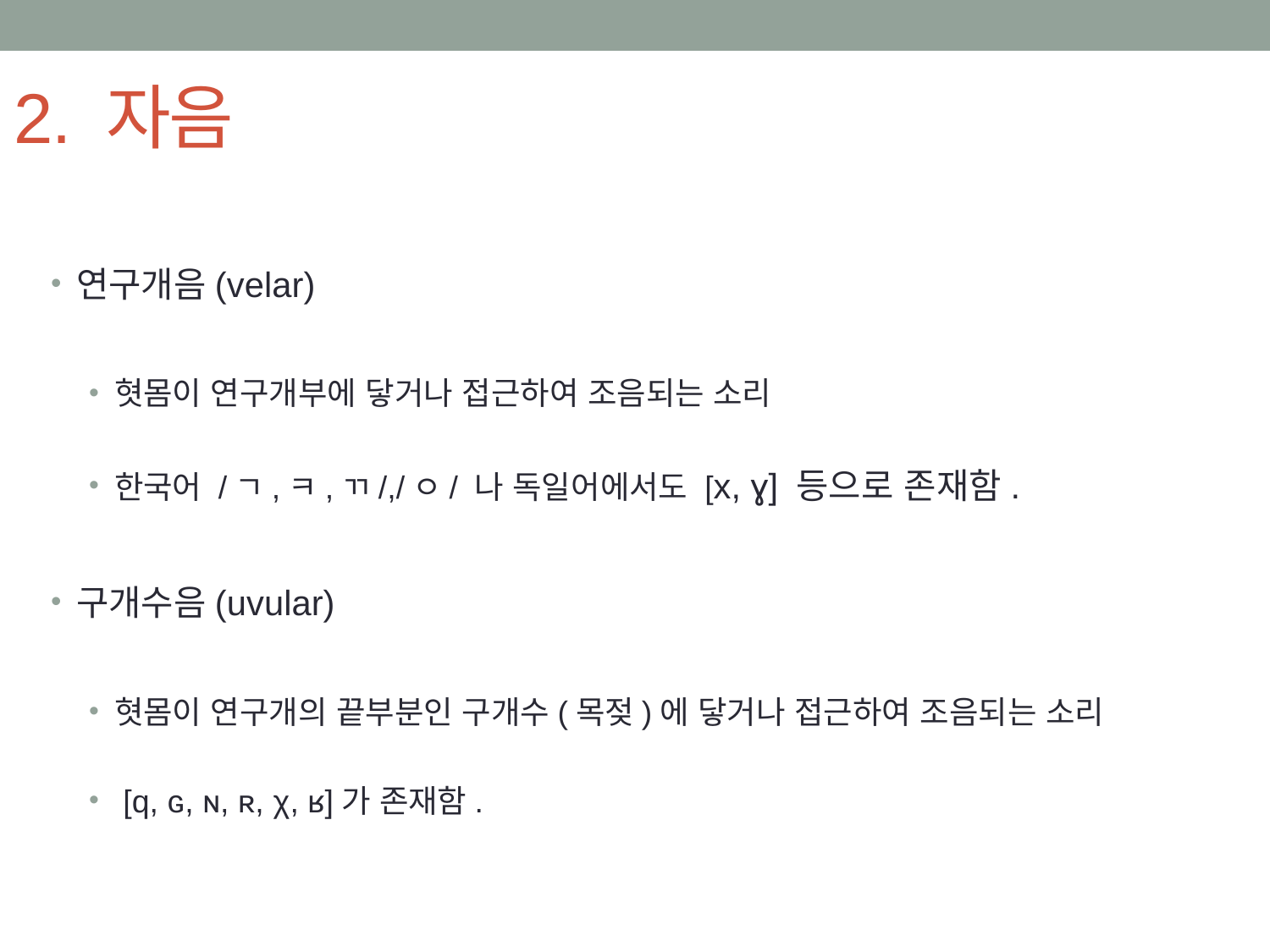

# 2. 자음

연구개음(velar)

혓몸이 연구개부에 닿거나 접근하여 조음되는 소리

한국어 /ㄱ,ㅋ,ㄲ/,/ㅇ/ 나 독일어에서도 [x, ɣ] 등으로 존재함.

구개수음(uvular)

혓몸이 연구개의 끝부분인 구개수(목젖)에 닿거나 접근하여 조음되는 소리

 [q, ɢ, ɴ, ʀ, χ, ʁ]가 존재함.